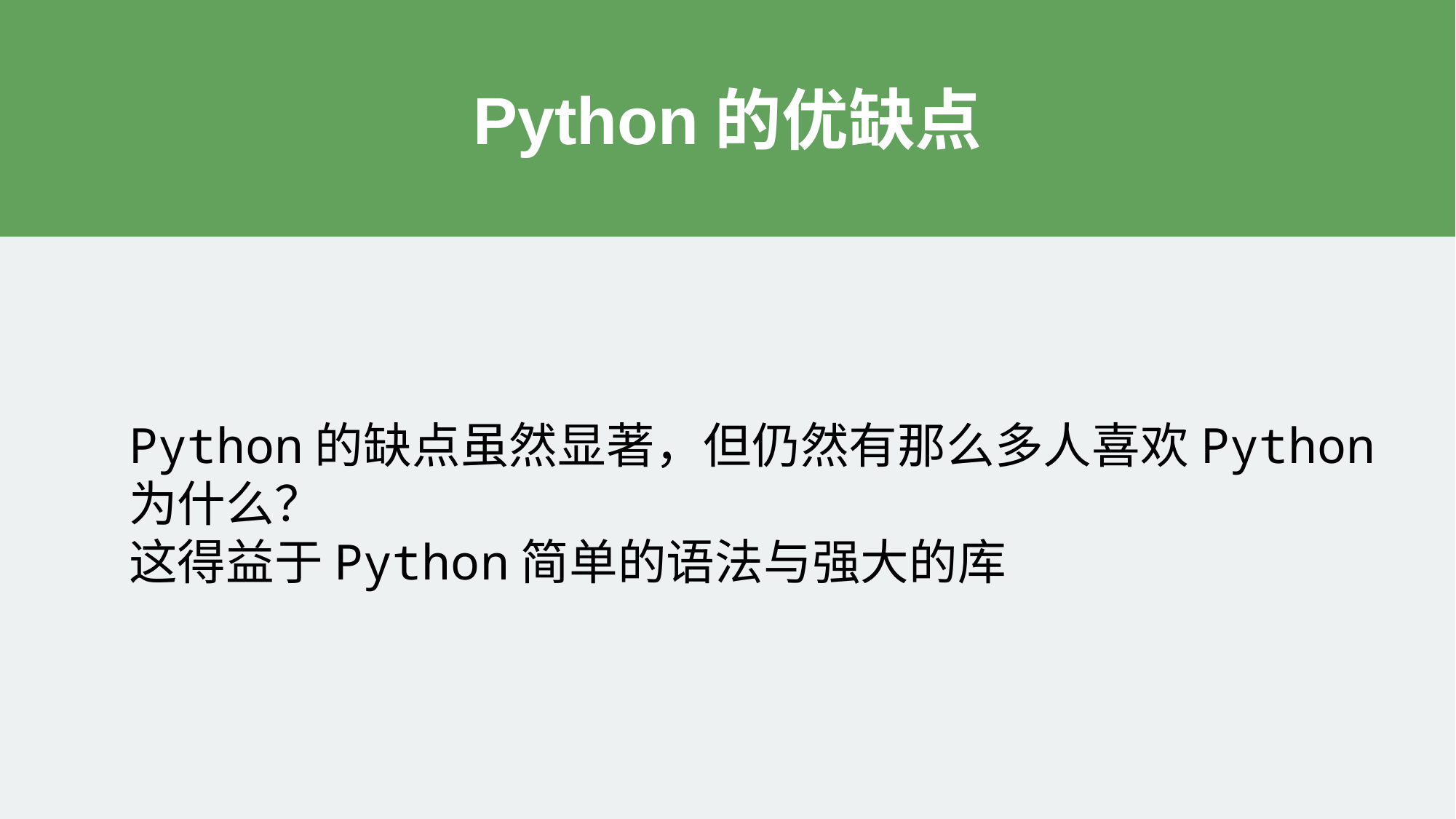

# Python的优缺点
Python的缺点虽然显著，但仍然有那么多人喜欢Python
为什么？
这得益于Python简单的语法与强大的库